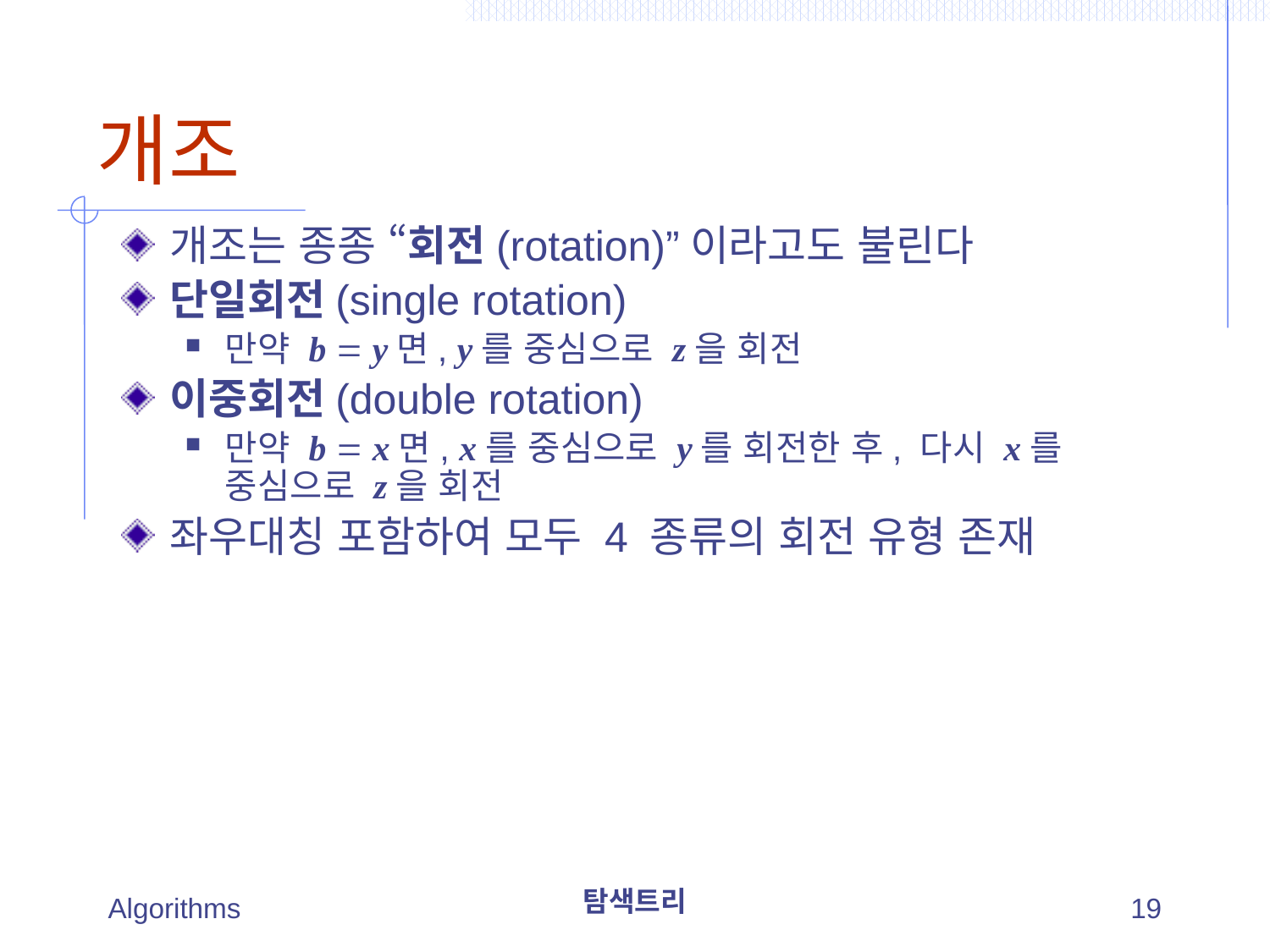

# 개조
개조는 종종 “회전(rotation)”이라고도 불린다
단일회전(single rotation)
만약 b = y면, y를 중심으로 z을 회전
이중회전(double rotation)
만약 b = x면, x를 중심으로 y를 회전한 후, 다시 x를 중심으로 z을 회전
좌우대칭 포함하여 모두 4 종류의 회전 유형 존재
Algorithms
탐색트리
19